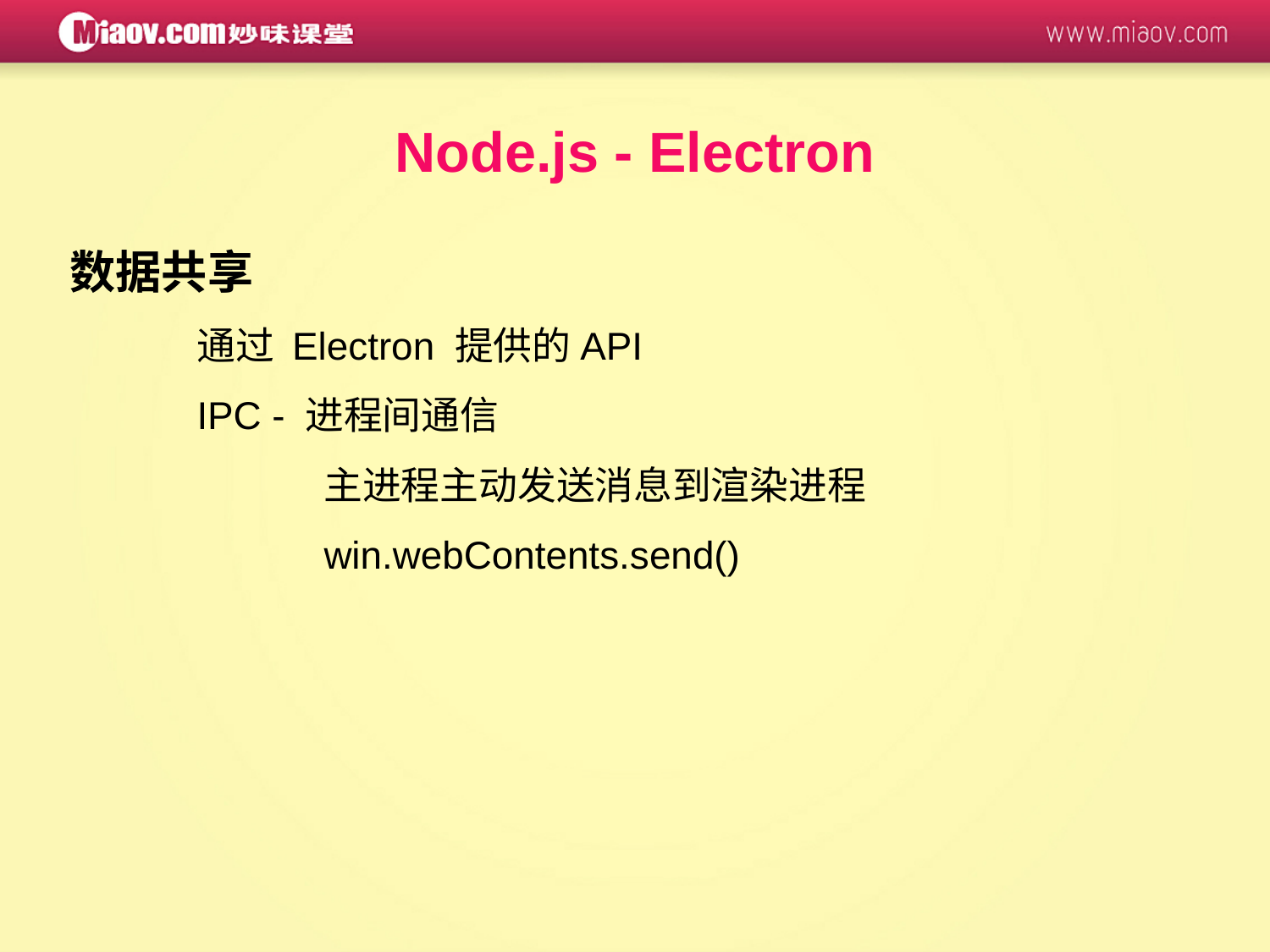

Node.js - Electron
数据共享
	通过 Electron 提供的API
	IPC - 进程间通信
		主进程主动发送消息到渲染进程
		win.webContents.send()